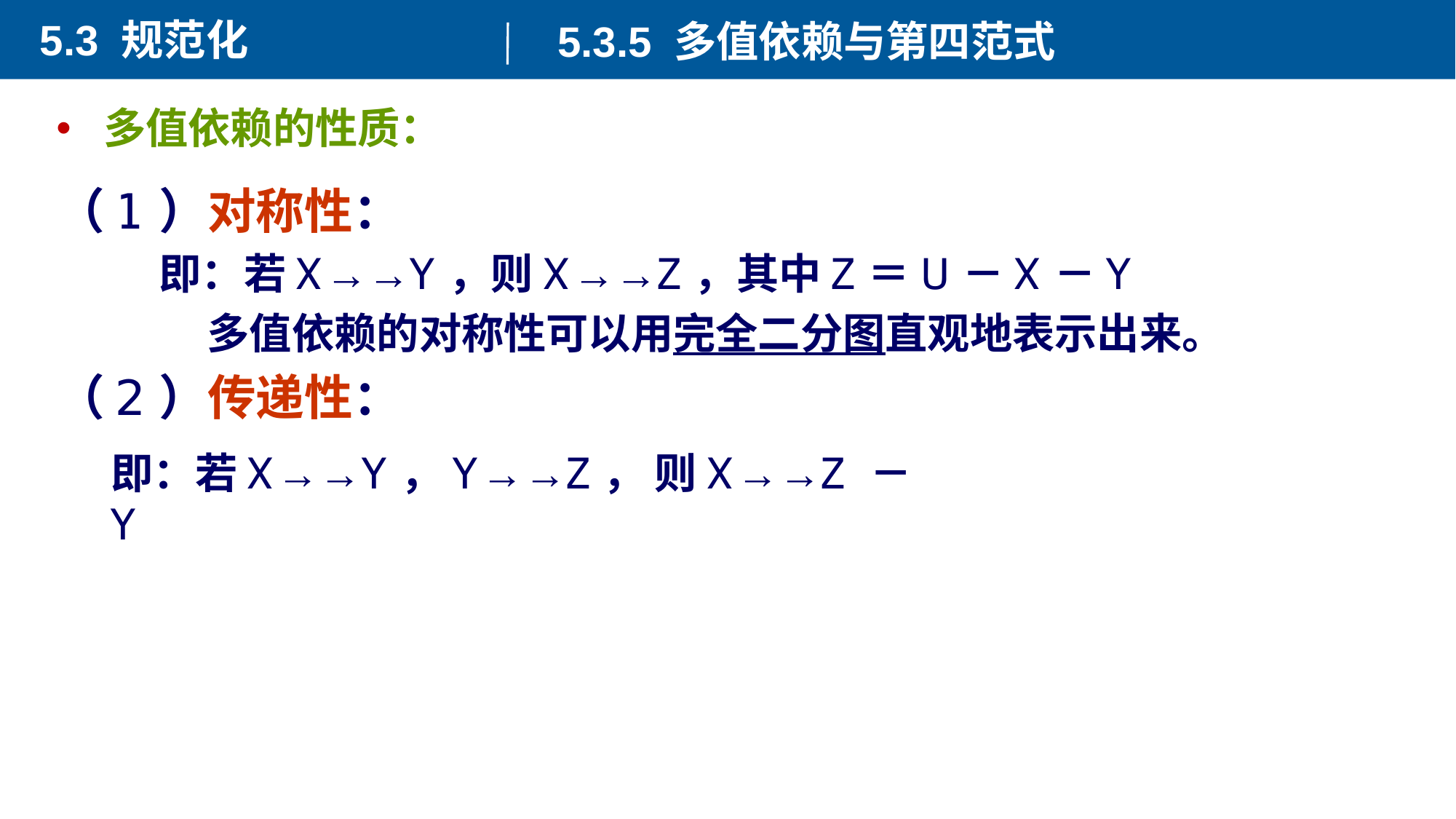

5.3 规范化
5.3.5 多值依赖与第四范式
 多值依赖的性质：
（1）对称性：
   即：若X→→Y，则X→→Z，其中Z＝U－X－Y
        多值依赖的对称性可以用完全二分图直观地表示出来。
（2）传递性：
即：若X→→Y，Y→→Z， 则X→→Z － Y